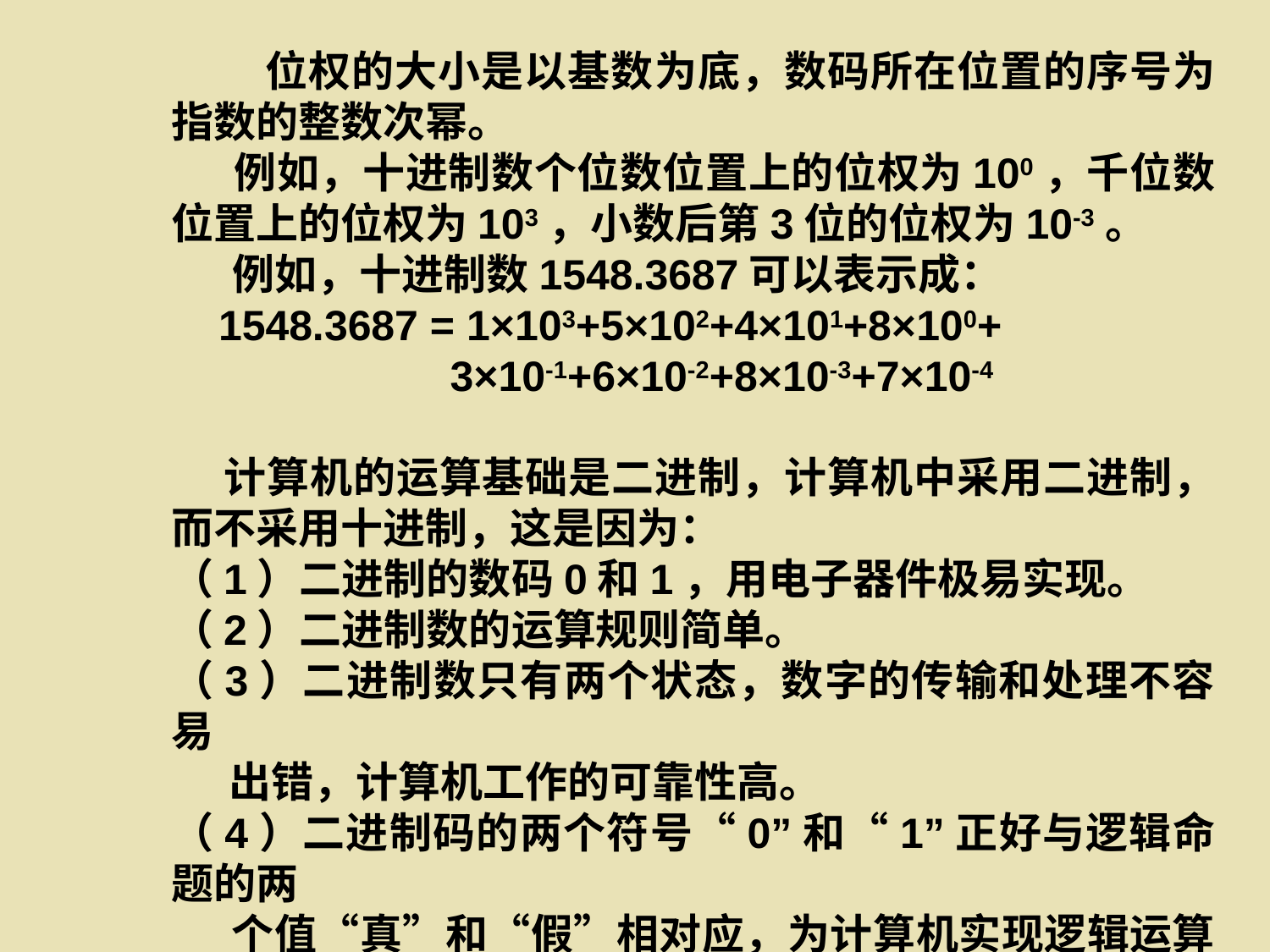

位权的大小是以基数为底，数码所在位置的序号为指数的整数次幂。
　  例如，十进制数个位数位置上的位权为100，千位数位置上的位权为103，小数后第3位的位权为10-3。
　  例如，十进制数1548.3687可以表示成：
    1548.3687 = 1×103+5×102+4×101+8×100+
　　　　　      3×10-1+6×10-2+8×10-3+7×10-4

    计算机的运算基础是二进制，计算机中采用二进制，而不采用十进制，这是因为：
（1）二进制的数码0和1，用电子器件极易实现。
（2）二进制数的运算规则简单。
（3）二进制数只有两个状态，数字的传输和处理不容易
     出错，计算机工作的可靠性高。
（4）二进制码的两个符号“0”和“1”正好与逻辑命题的两
     个值“真”和“假”相对应，为计算机实现逻辑运算和
     程序中逻辑判断提供了便利条件。